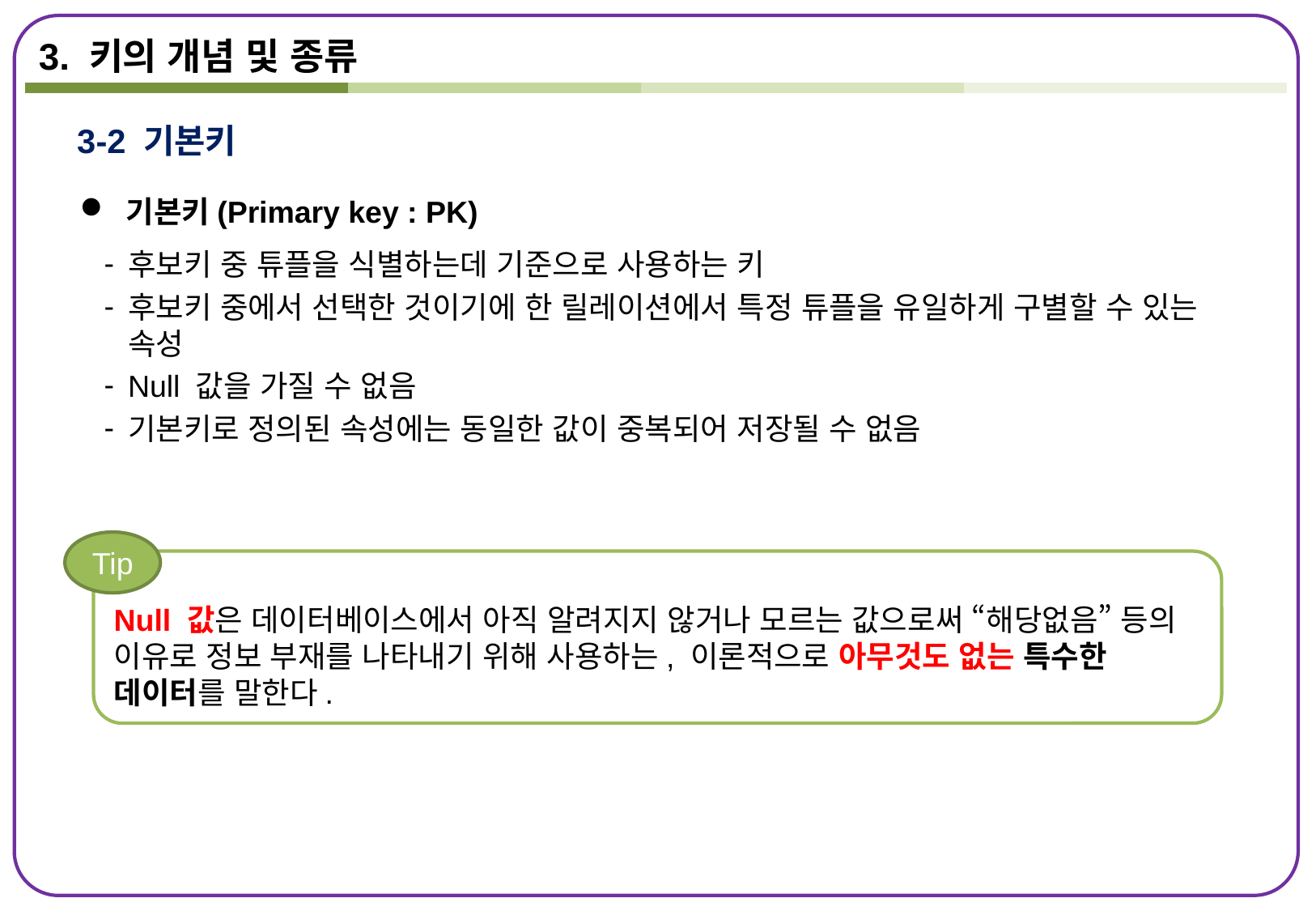

3. 키의 개념 및 종류
3-2 기본키
 기본키(Primary key : PK)
후보키 중 튜플을 식별하는데 기준으로 사용하는 키
후보키 중에서 선택한 것이기에 한 릴레이션에서 특정 튜플을 유일하게 구별할 수 있는 속성
Null 값을 가질 수 없음
기본키로 정의된 속성에는 동일한 값이 중복되어 저장될 수 없음
Tip

Null 값은 데이터베이스에서 아직 알려지지 않거나 모르는 값으로써 “해당없음” 등의 이유로 정보 부재를 나타내기 위해 사용하는, 이론적으로 아무것도 없는 특수한 데이터를 말한다.